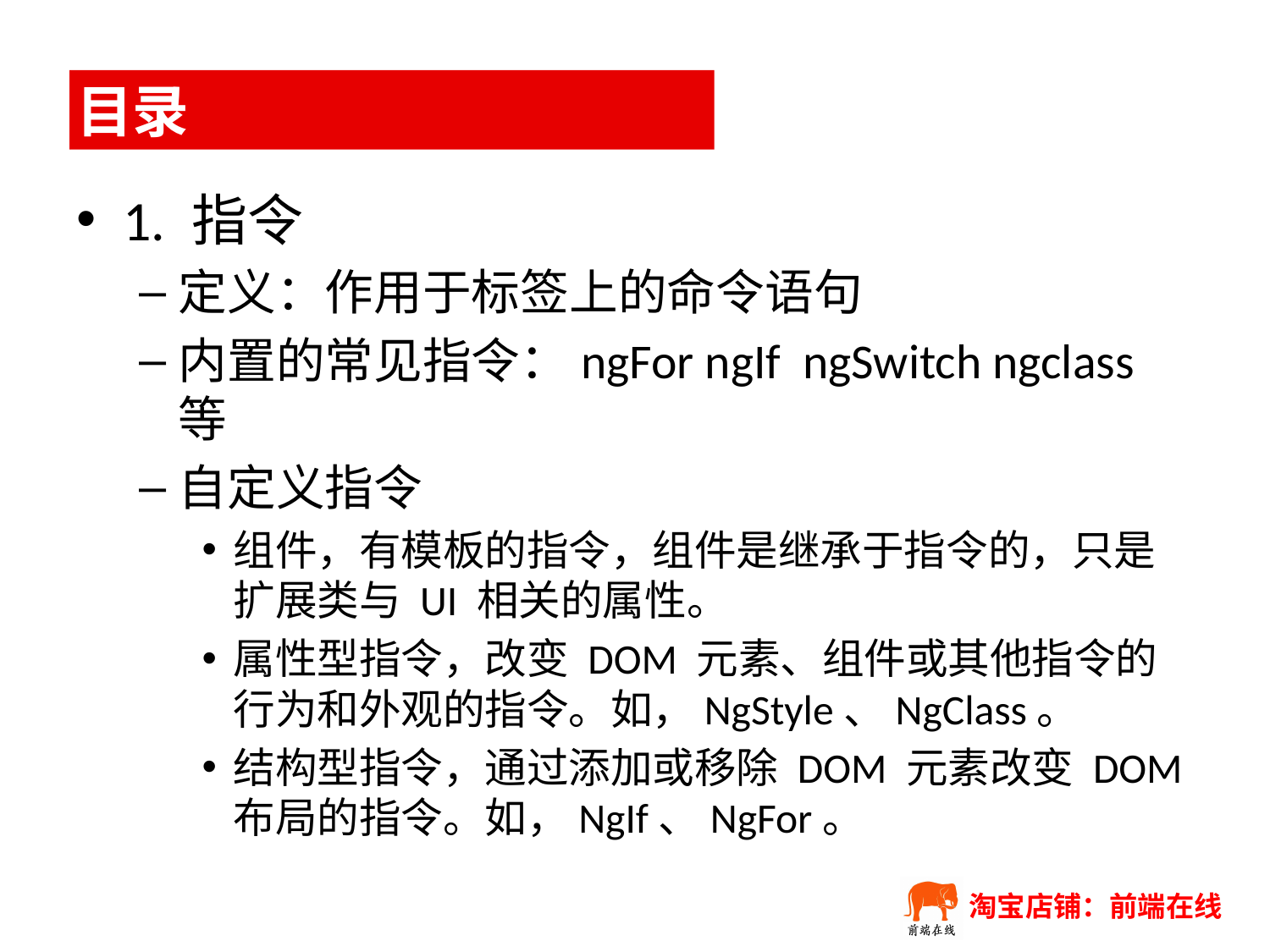

# 目录
1. 指令
定义：作用于标签上的命令语句
内置的常见指令：ngFor ngIf  ngSwitch ngclass等
自定义指令
组件，有模板的指令，组件是继承于指令的，只是扩展类与 UI 相关的属性。
属性型指令，改变 DOM 元素、组件或其他指令的行为和外观的指令。如，NgStyle、NgClass。
结构型指令，通过添加或移除 DOM 元素改变 DOM 布局的指令。如，NgIf、NgFor。